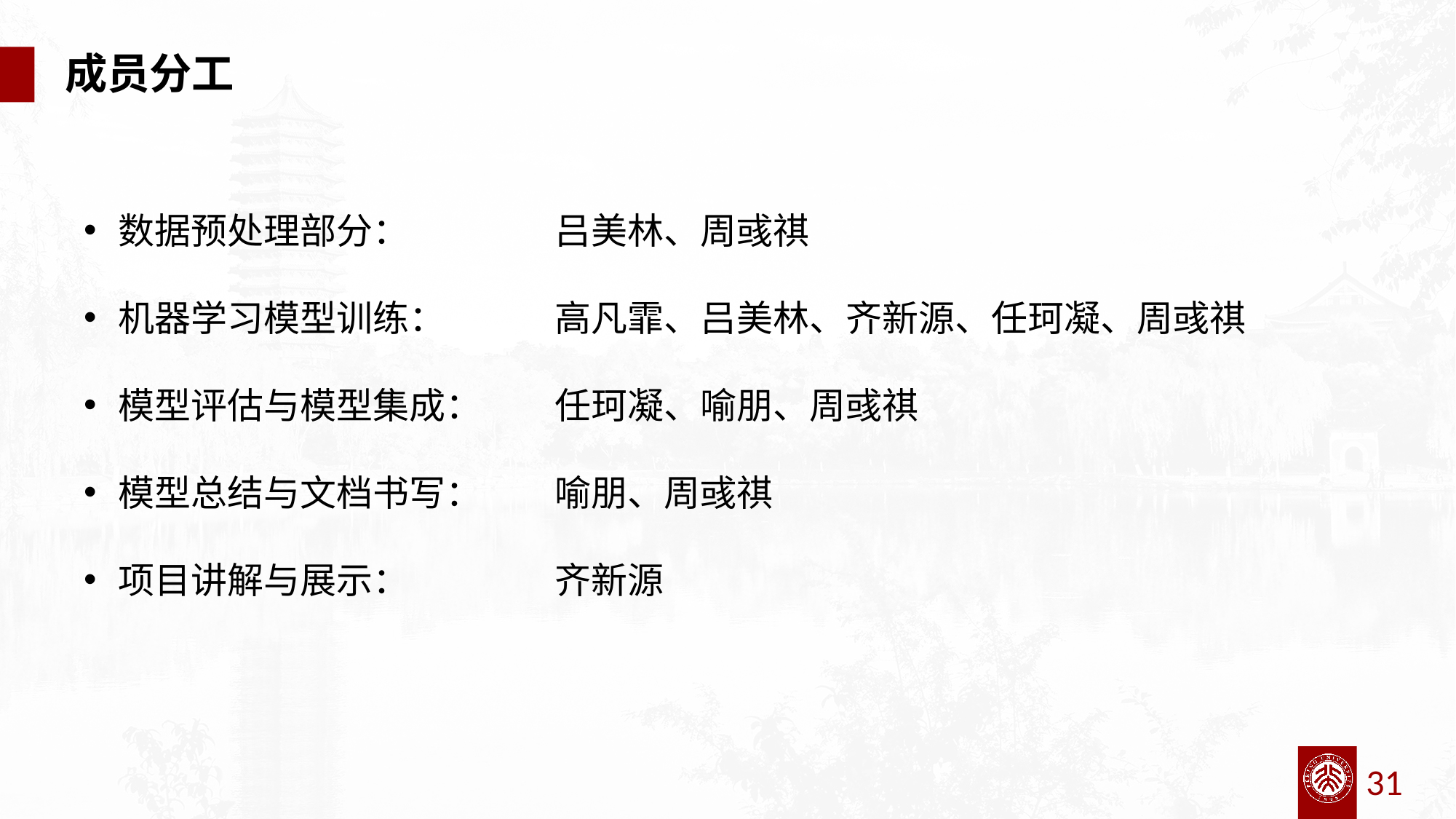

成员分工

数据预处理部分：		吕美林、周彧祺
机器学习模型训练：	高凡霏、吕美林、齐新源、任珂凝、周彧祺
模型评估与模型集成：	任珂凝、喻朋、周彧祺
模型总结与文档书写：	喻朋、周彧祺
项目讲解与展示：		齐新源
31